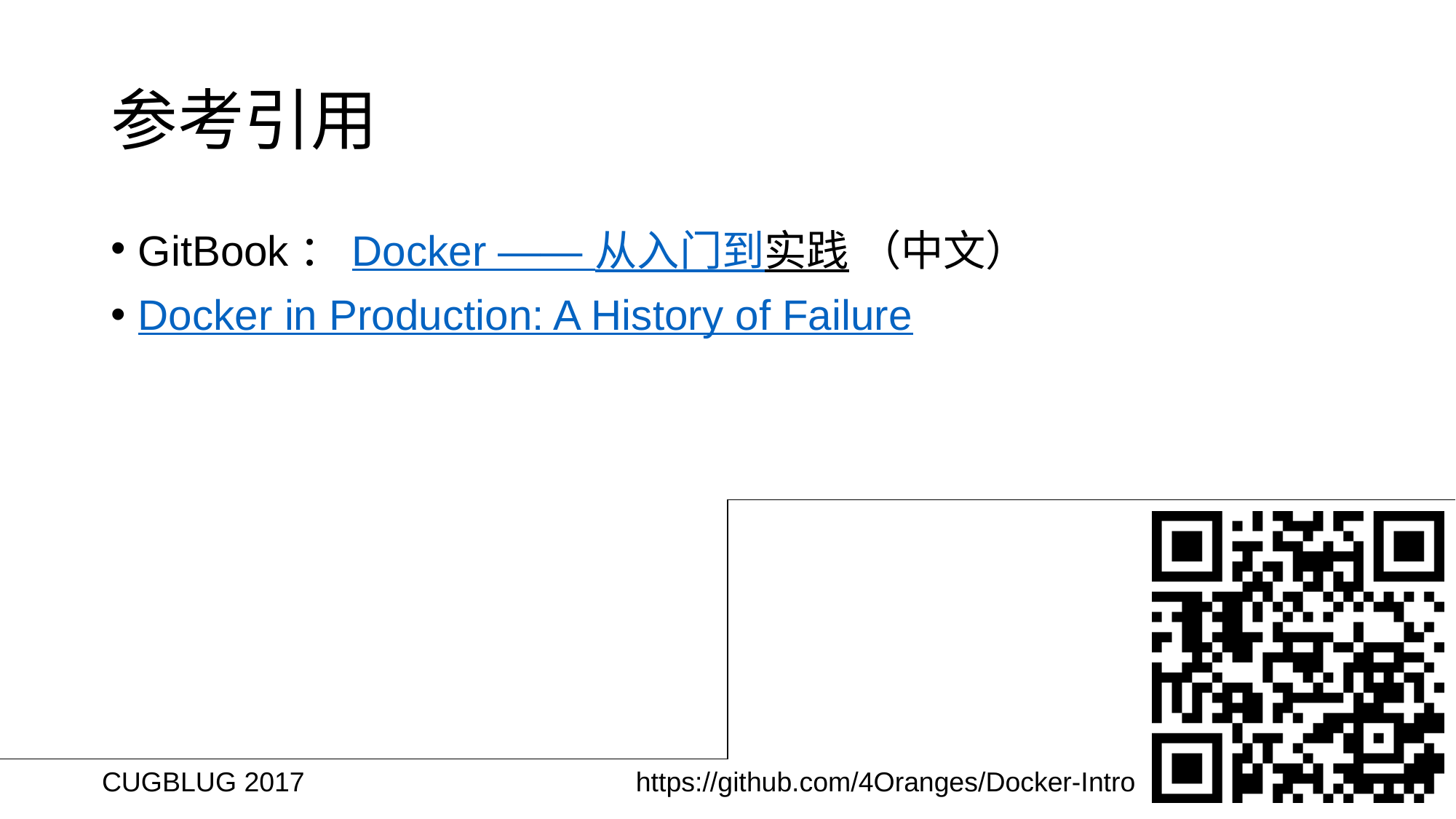

# 参考引用
GitBook：Docker —— 从入门到实践 （中文）
Docker in Production: A History of Failure